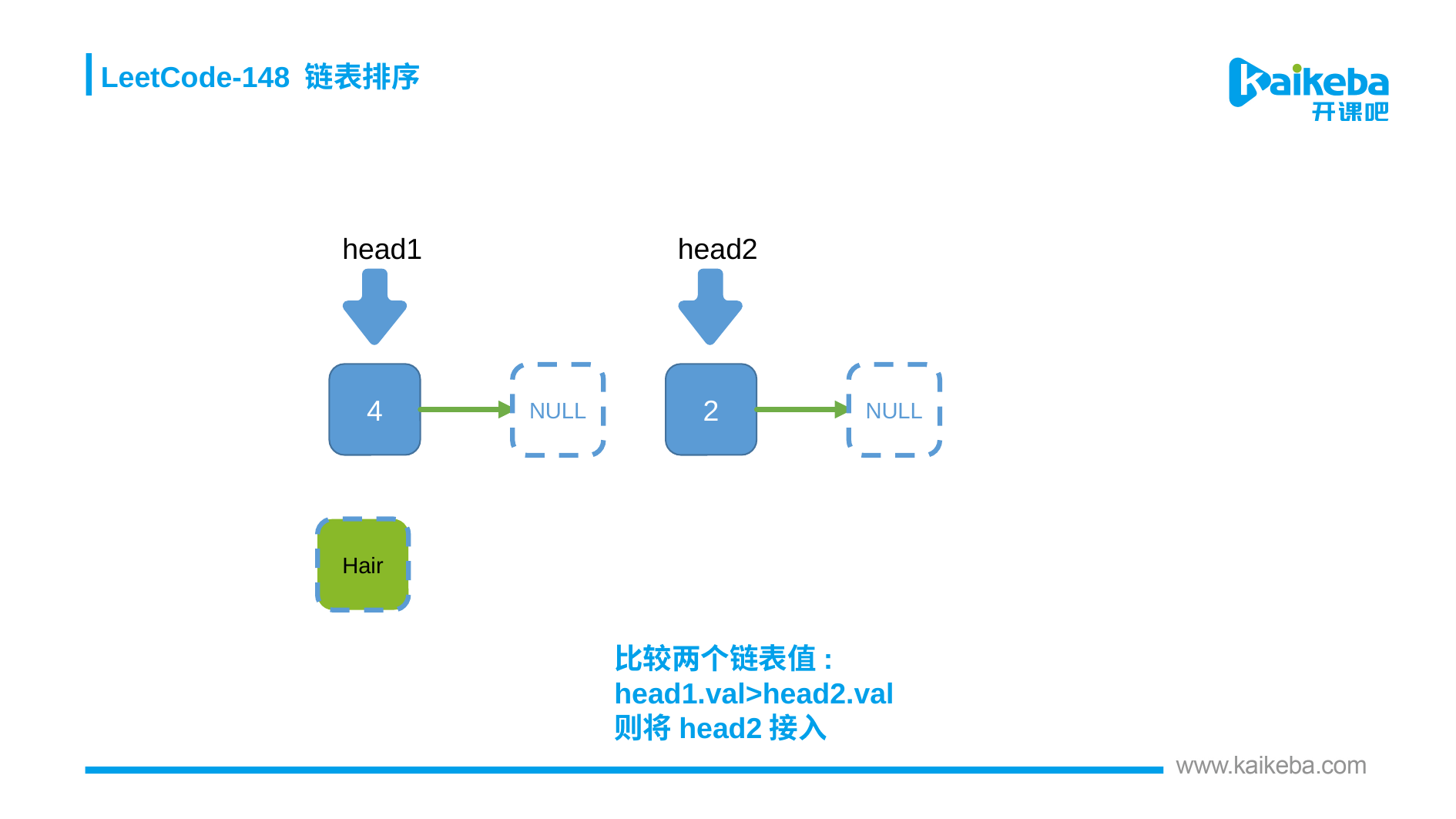

LeetCode-148 链表排序
head1

head2

4
2
NULL
NULL
Hair
比较两个链表值:
head1.val>head2.val
则将head2接入